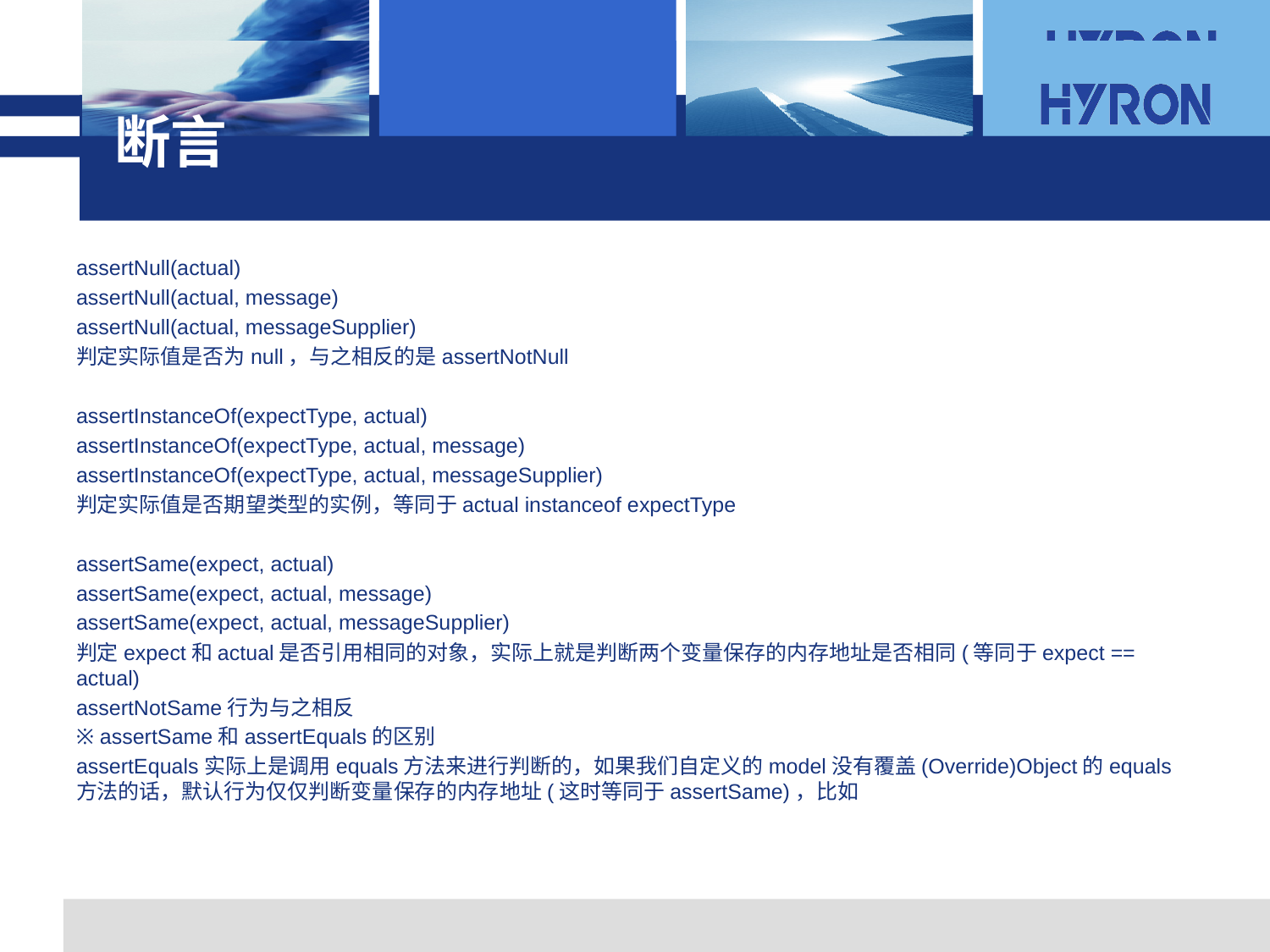

# 断言

assertNull(actual)
assertNull(actual, message)
assertNull(actual, messageSupplier)
判定实际值是否为null，与之相反的是assertNotNull

assertInstanceOf(expectType, actual)
assertInstanceOf(expectType, actual, message)
assertInstanceOf(expectType, actual, messageSupplier)
判定实际值是否期望类型的实例，等同于actual instanceof expectType

assertSame(expect, actual)
assertSame(expect, actual, message)
assertSame(expect, actual, messageSupplier)
判定expect和actual是否引用相同的对象，实际上就是判断两个变量保存的内存地址是否相同(等同于expect == actual)
assertNotSame行为与之相反
※ assertSame和assertEquals的区别
assertEquals实际上是调用equals方法来进行判断的，如果我们自定义的model没有覆盖(Override)Object的equals方法的话，默认行为仅仅判断变量保存的内存地址(这时等同于assertSame)，比如